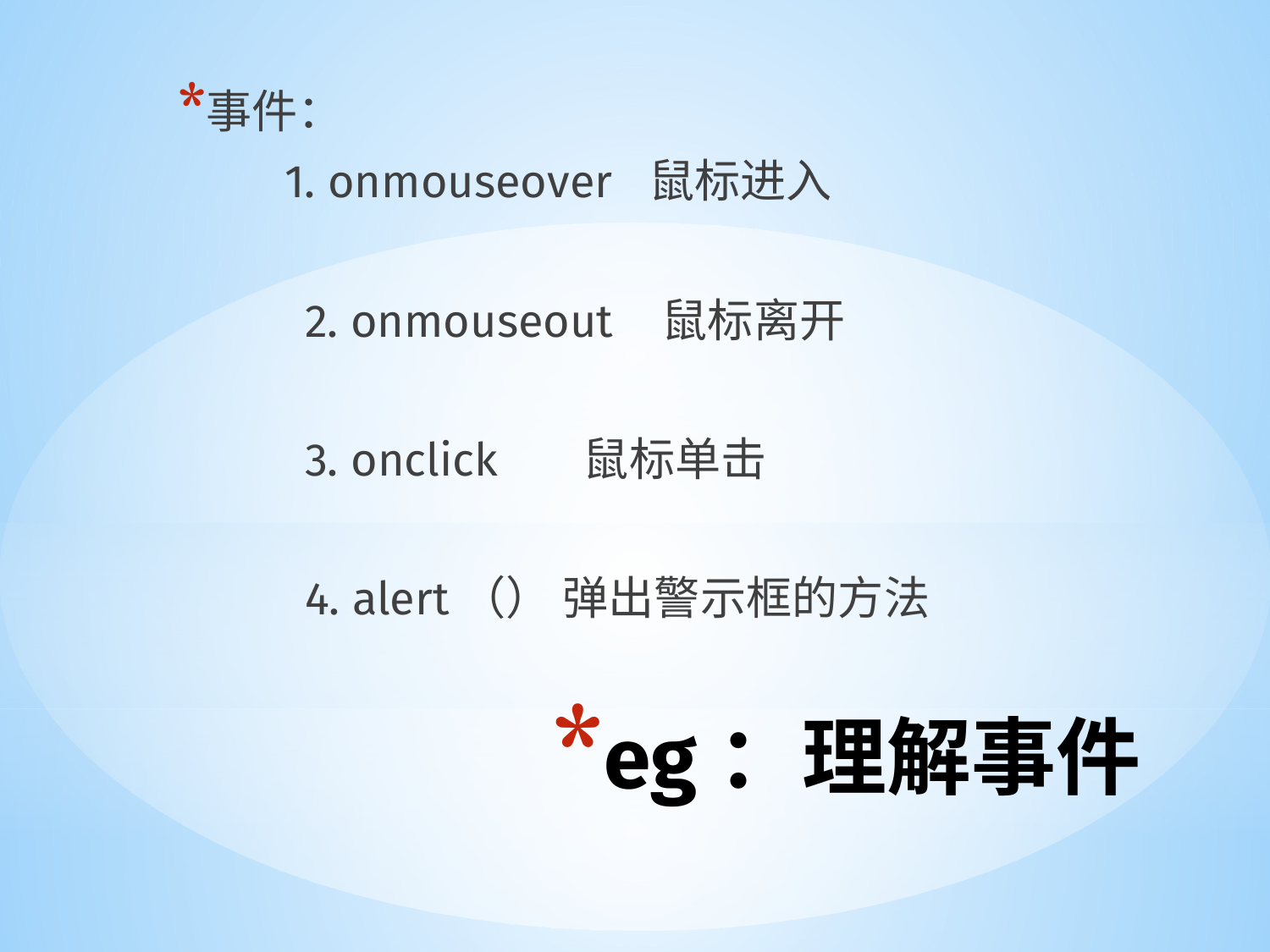

事件：
  1. onmouseover  鼠标进入

	2. onmouseout   鼠标离开

	3. onclick      鼠标单击

	4. alert（） 弹出警示框的方法

# eg：理解事件